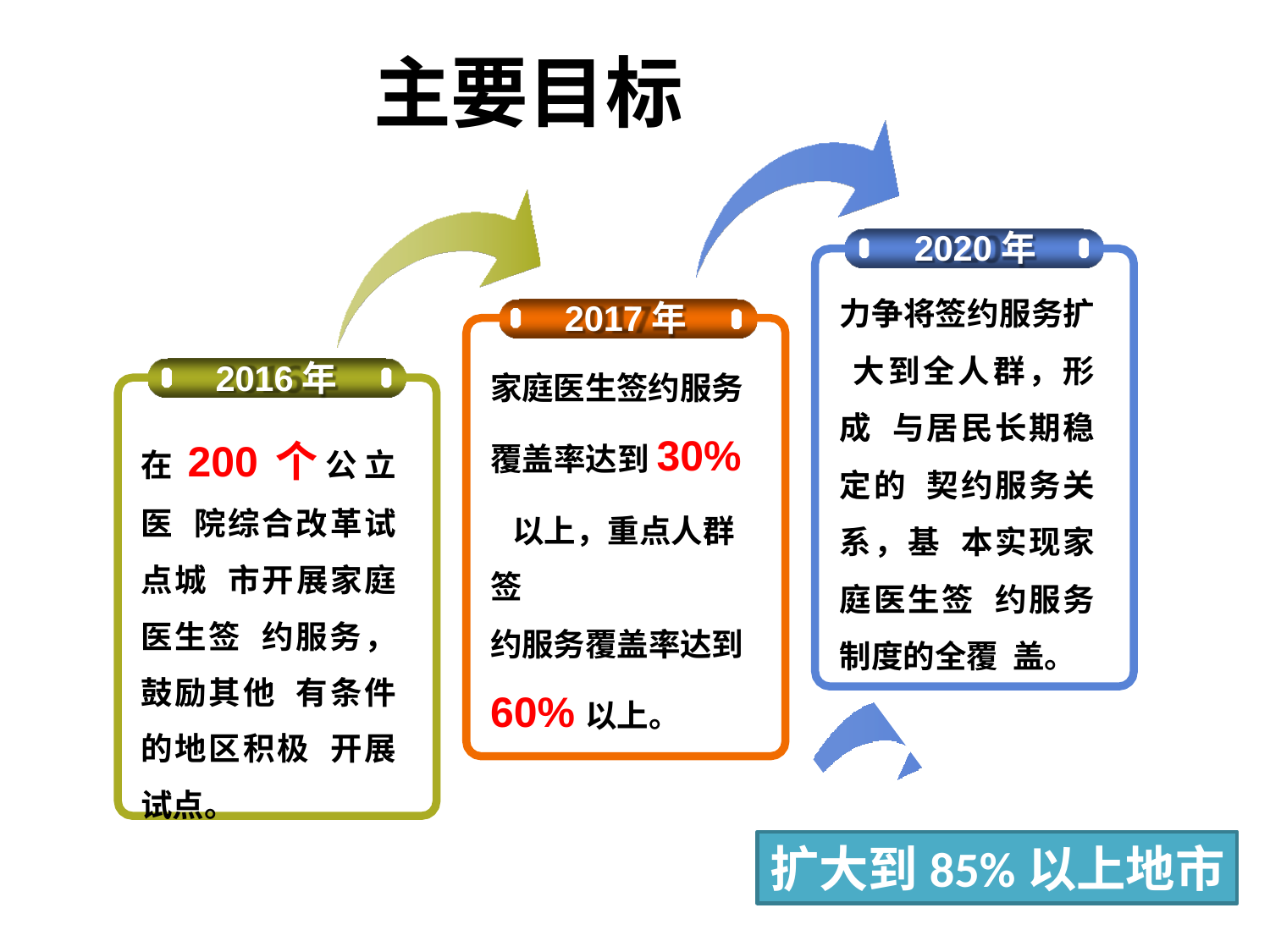

# 主要目标

2020年

力争将签约服务扩  大到全人群，形成  与居民长期稳定的  契约服务关系，基  本实现家庭医生签  约服务制度的全覆  盖。

2017年

家庭医生签约服务
覆盖率达到30%  以上，重点人群签
约服务覆盖率达到
60%以上。
2016年

在200个公立医  院综合改革试点城  市开展家庭医生签  约服务，鼓励其他  有条件的地区积极  开展试点。

扩大到85%以上地市